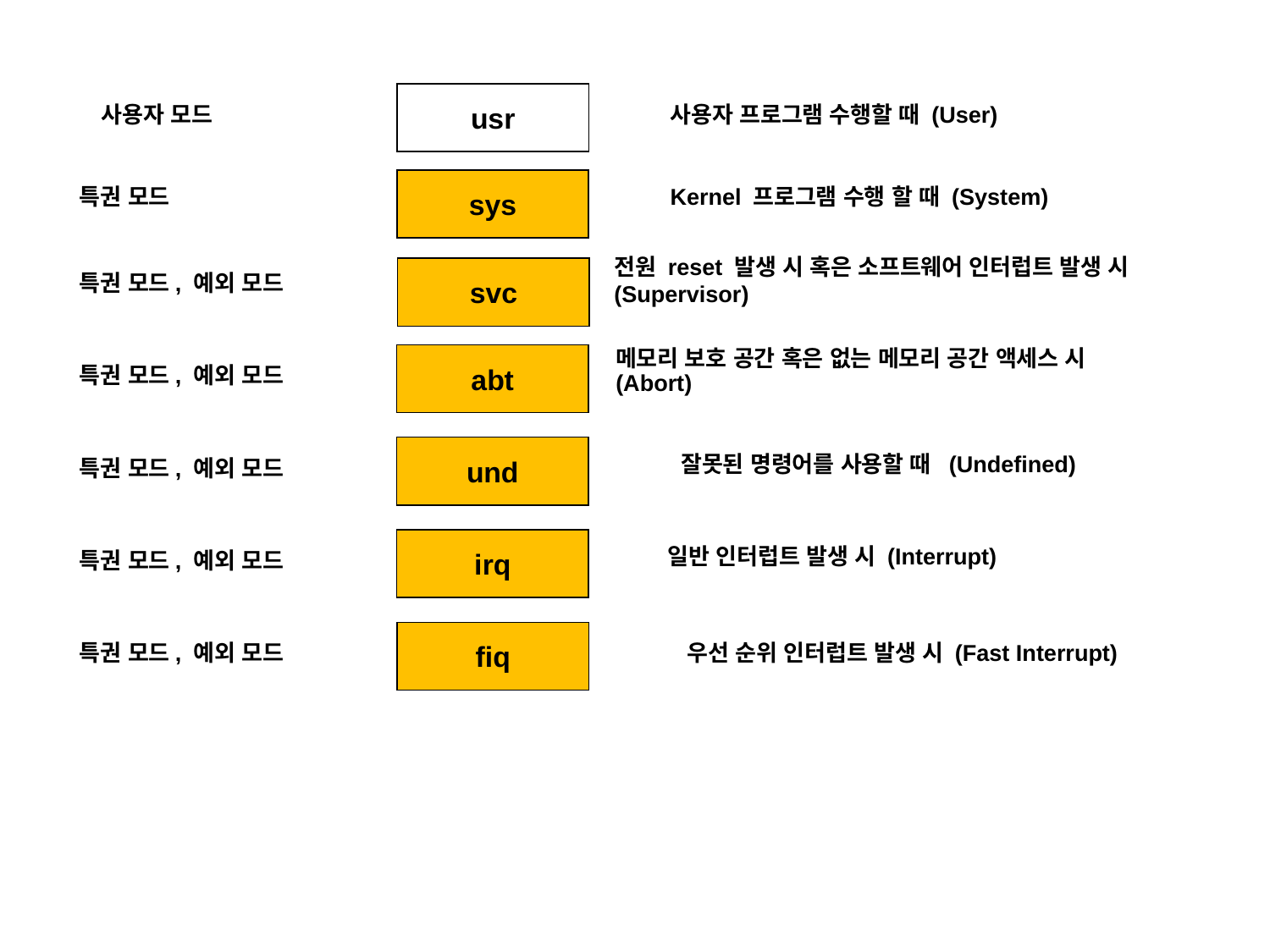

usr
사용자 모드
사용자 프로그램 수행할 때 (User)
sys
특권 모드
Kernel 프로그램 수행 할 때 (System)
전원 reset 발생 시 혹은 소프트웨어 인터럽트 발생 시 (Supervisor)
svc
특권 모드, 예외 모드
abt
메모리 보호 공간 혹은 없는 메모리 공간 액세스 시 (Abort)
특권 모드, 예외 모드
und
잘못된 명령어를 사용할 때  (Undefined)
특권 모드, 예외 모드
irq
일반 인터럽트 발생 시 (Interrupt)
특권 모드, 예외 모드
fiq
특권 모드, 예외 모드
우선 순위 인터럽트 발생 시 (Fast Interrupt)